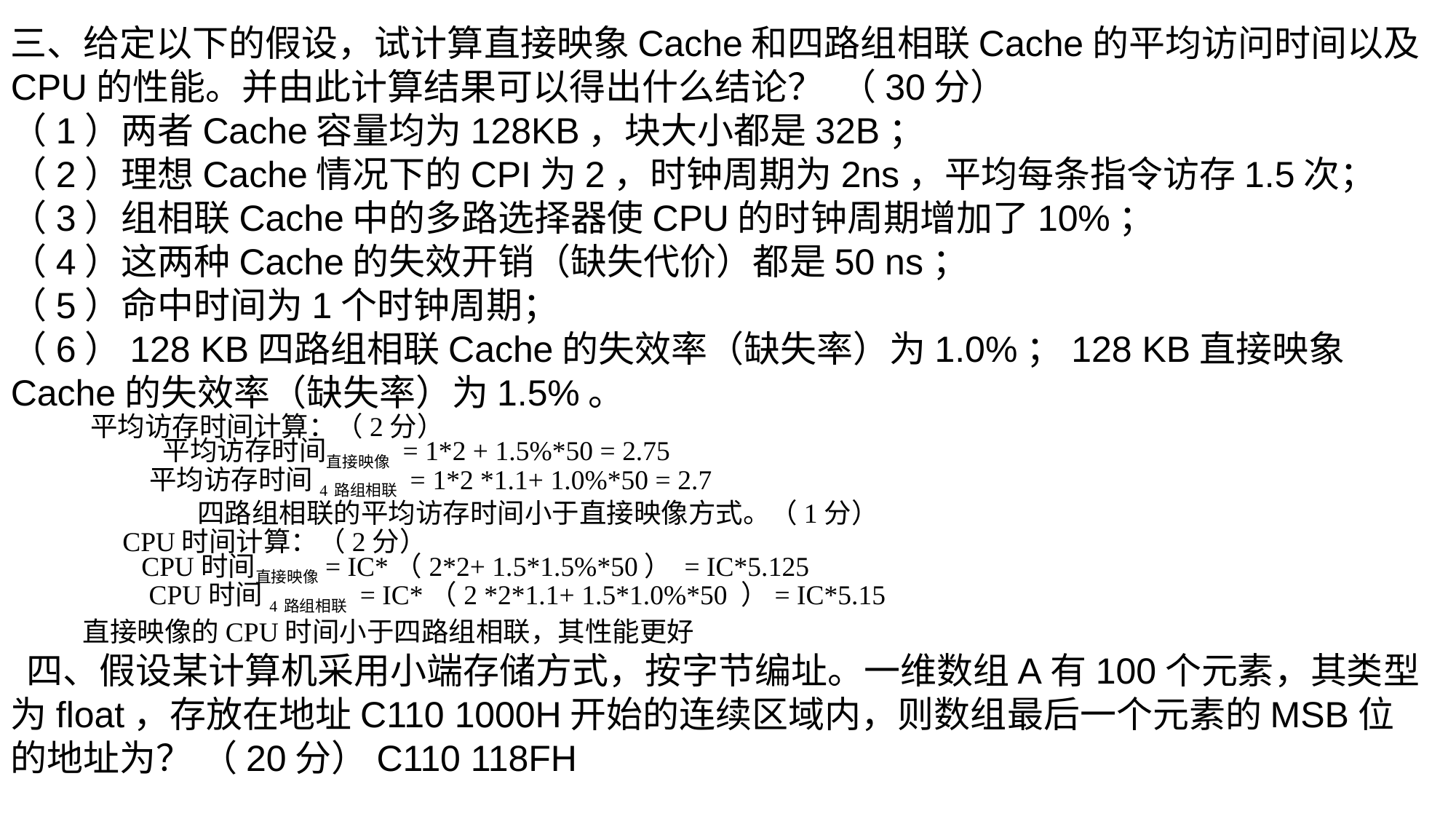

三、给定以下的假设，试计算直接映象Cache和四路组相联Cache的平均访问时间以及CPU的性能。并由此计算结果可以得出什么结论？  （30分）
（1）两者Cache容量均为128KB，块大小都是32B；
（2）理想Cache情况下的CPI为2，时钟周期为2ns，平均每条指令访存1.5次；
（3）组相联Cache中的多路选择器使CPU的时钟周期增加了10%；
（4）这两种Cache的失效开销（缺失代价）都是50 ns；
（5）命中时间为1个时钟周期；
（6）128 KB四路组相联Cache的失效率（缺失率）为1.0%；128 KB直接映象Cache的失效率（缺失率）为1.5%。
平均访存时间计算：（2分）
              平均访存时间直接映像 = 1*2 + 1.5%*50 = 2.75
平均访存时间4路组相联 = 1*2 *1.1+ 1.0%*50 = 2.7
四路组相联的平均访存时间小于直接映像方式。（1分）
   CPU时间计算：（2分）
            CPU时间直接映像= IC*（2*2+ 1.5*1.5%*50） = IC*5.125
                CPU时间4路组相联 = IC*（2 *2*1.1+ 1.5*1.0%*50 ）= IC*5.15
        直接映像的CPU时间小于四路组相联，其性能更好
四、假设某计算机采用小端存储方式，按字节编址。一维数组A有100个元素，其类型为float，存放在地址C110 1000H开始的连续区域内，则数组最后一个元素的MSB位的地址为？ （20分）C110 118FH